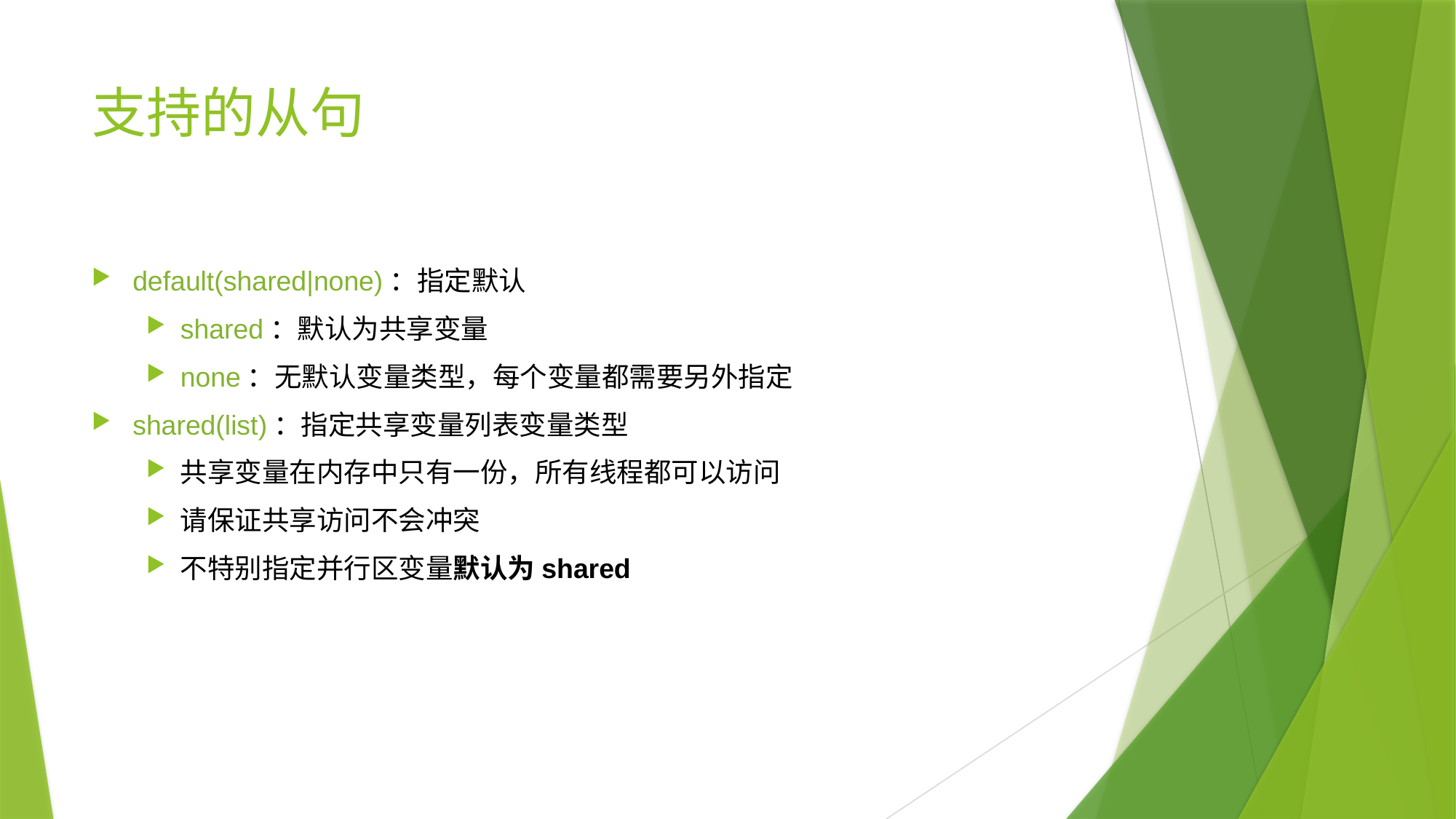

# 支持的从句
default(shared|none)：指定默认
shared：默认为共享变量
none：无默认变量类型，每个变量都需要另外指定
shared(list)：指定共享变量列表变量类型
共享变量在内存中只有一份，所有线程都可以访问
请保证共享访问不会冲突
不特别指定并行区变量默认为shared